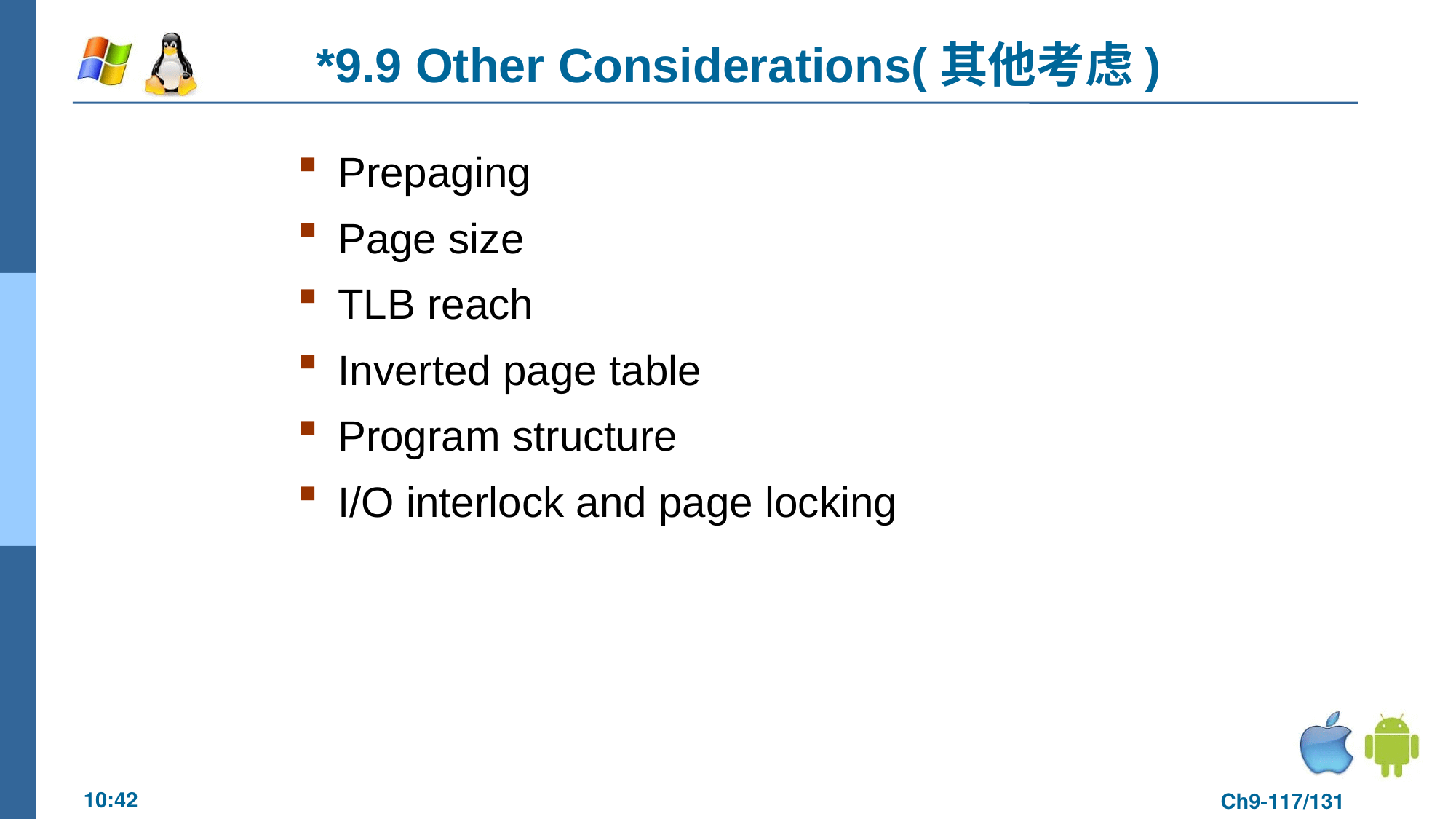

# *9.9 Other Considerations(其他考虑)
Prepaging
Page size
TLB reach
Inverted page table
Program structure
I/O interlock and page locking